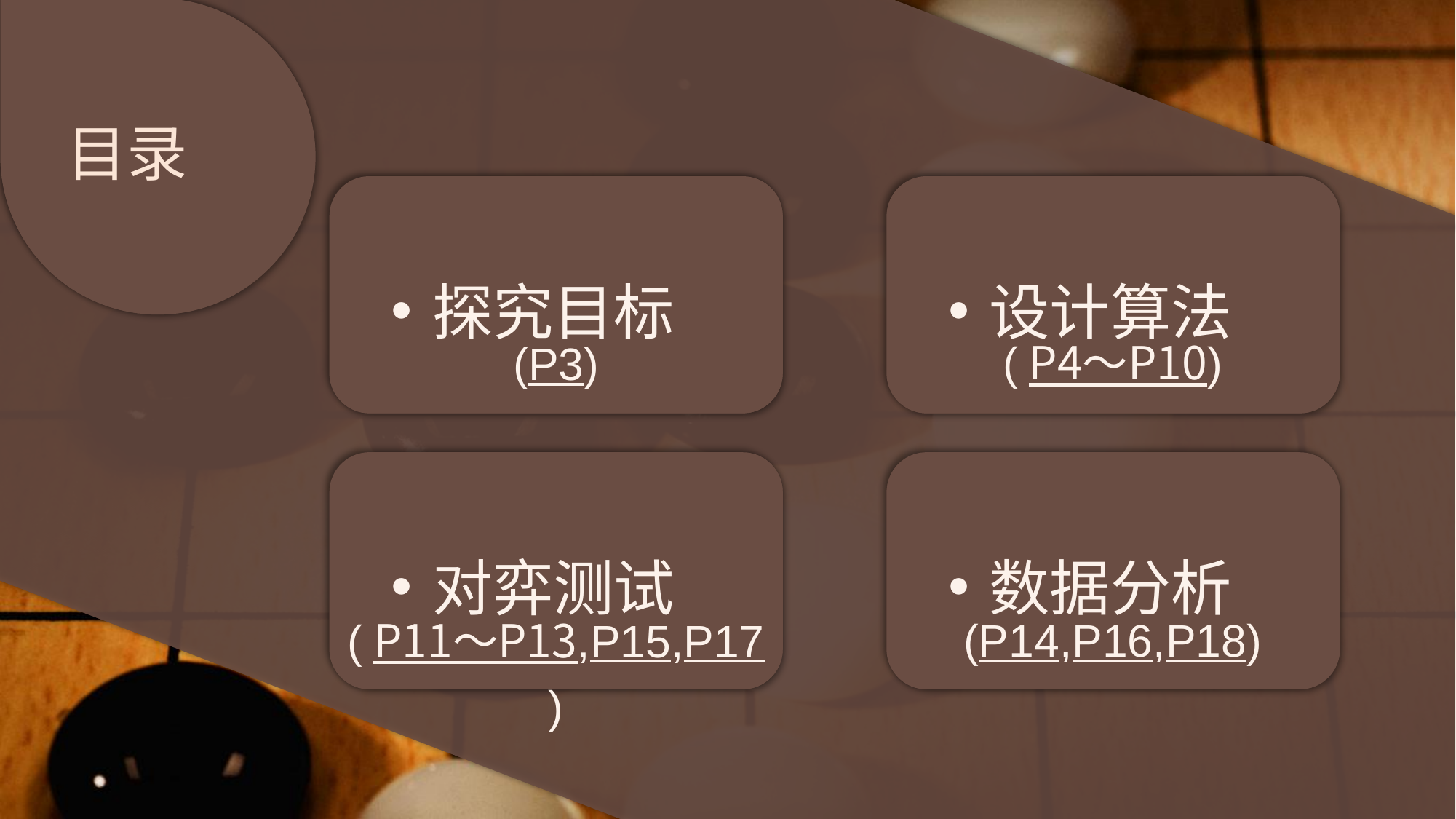

# 目录

探究目标

设计算法

(P4～P10)
(P3)

对弈测试

数据分析

(P14,P16,P18)
(P11～P13,P15,P17)